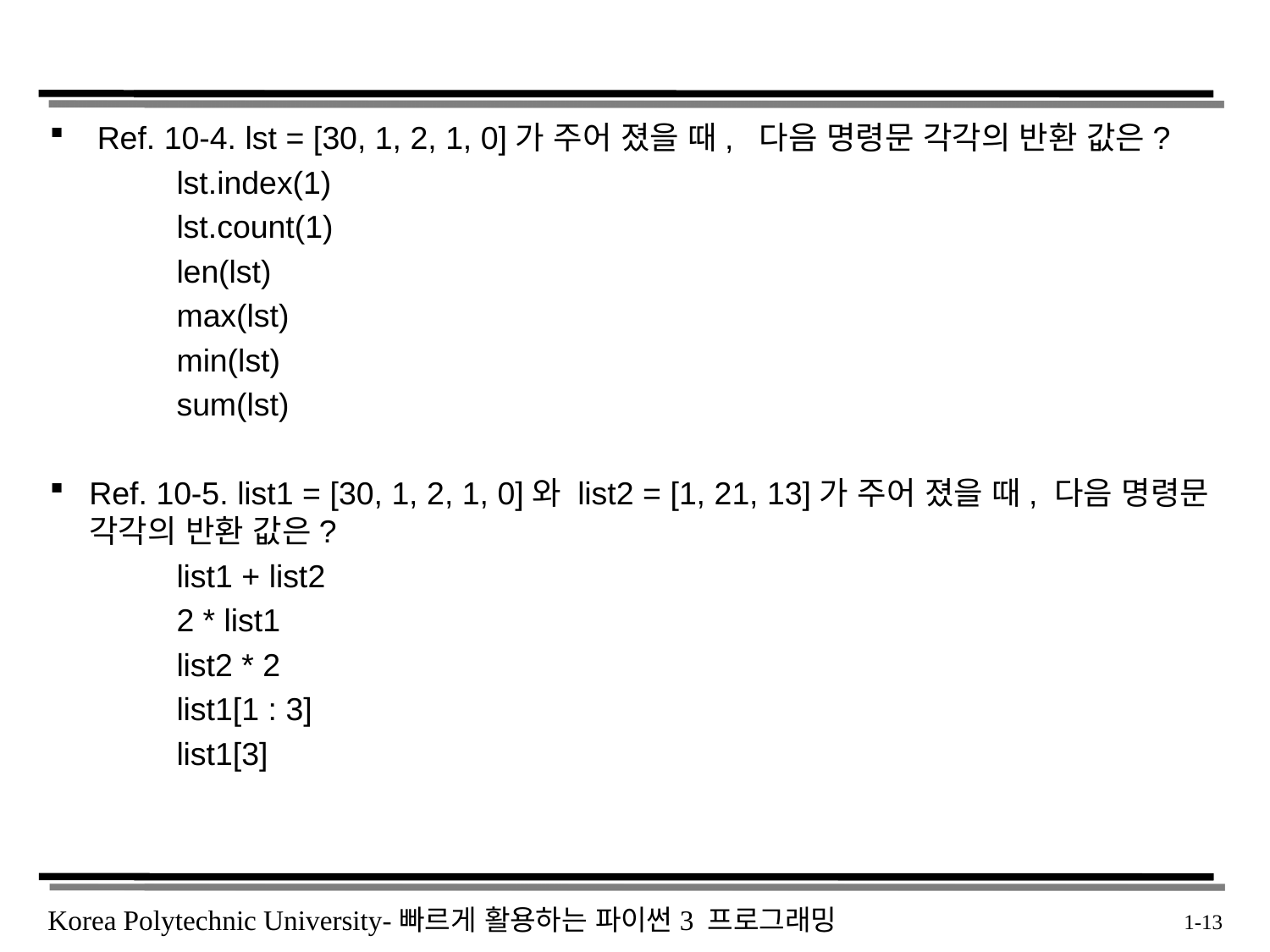

Ref. 10-4. lst = [30, 1, 2, 1, 0]가 주어 졌을 때,  다음 명령문 각각의 반환 값은?
	lst.index(1)
	lst.count(1)
	len(lst)
	max(lst)
	min(lst)
	sum(lst)

Ref. 10-5. list1 = [30, 1, 2, 1, 0]와 list2 = [1, 21, 13]가 주어 졌을 때, 다음 명령문 각각의 반환 값은?
	list1 + list2
	2 * list1
	list2 * 2
	list1[1 : 3]
	list1[3]
 1-13